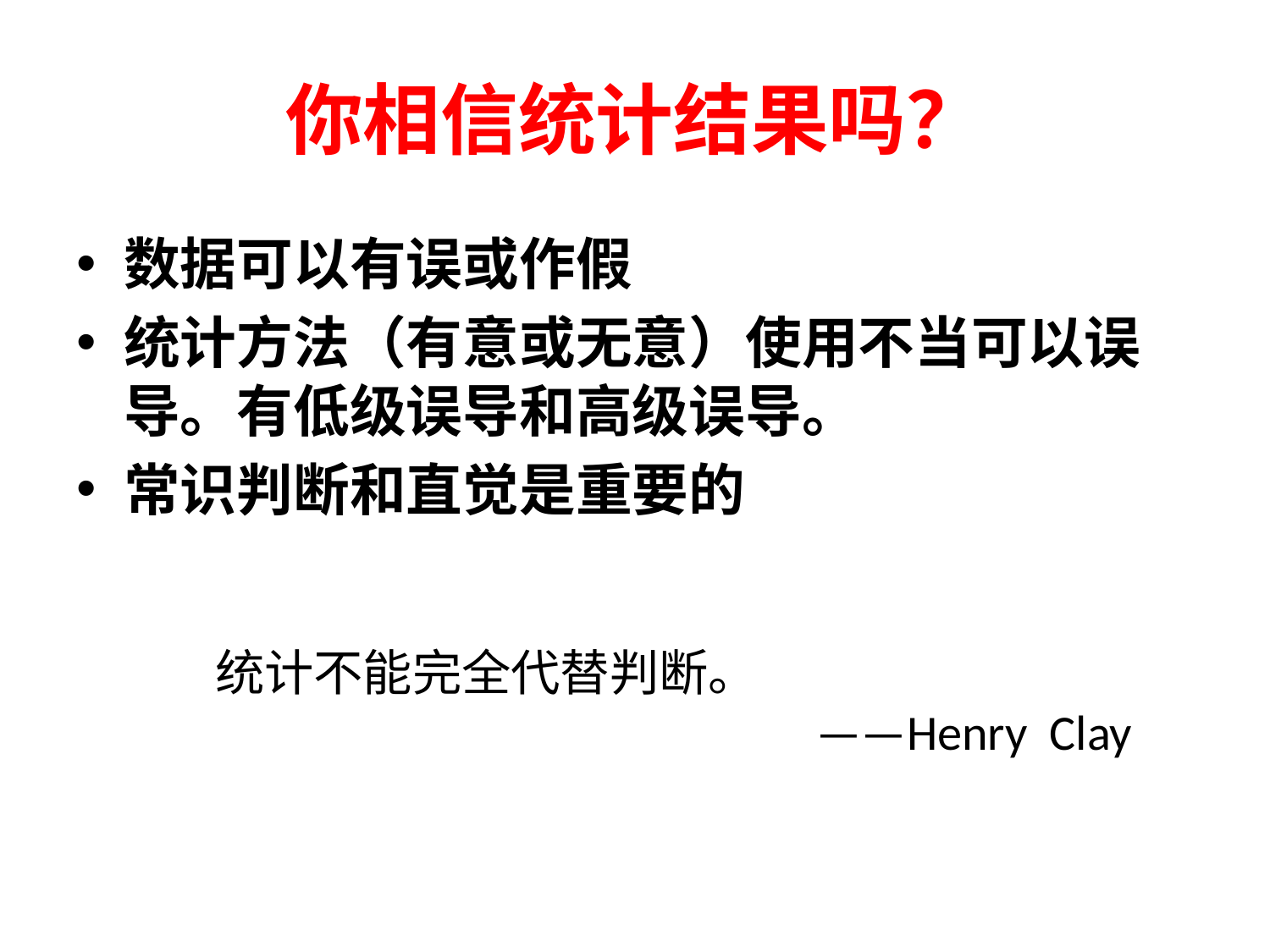

# 你相信统计结果吗？
数据可以有误或作假
统计方法（有意或无意）使用不当可以误导。有低级误导和高级误导。
常识判断和直觉是重要的

 统计不能完全代替判断。
                                                       ——Henry  Clay